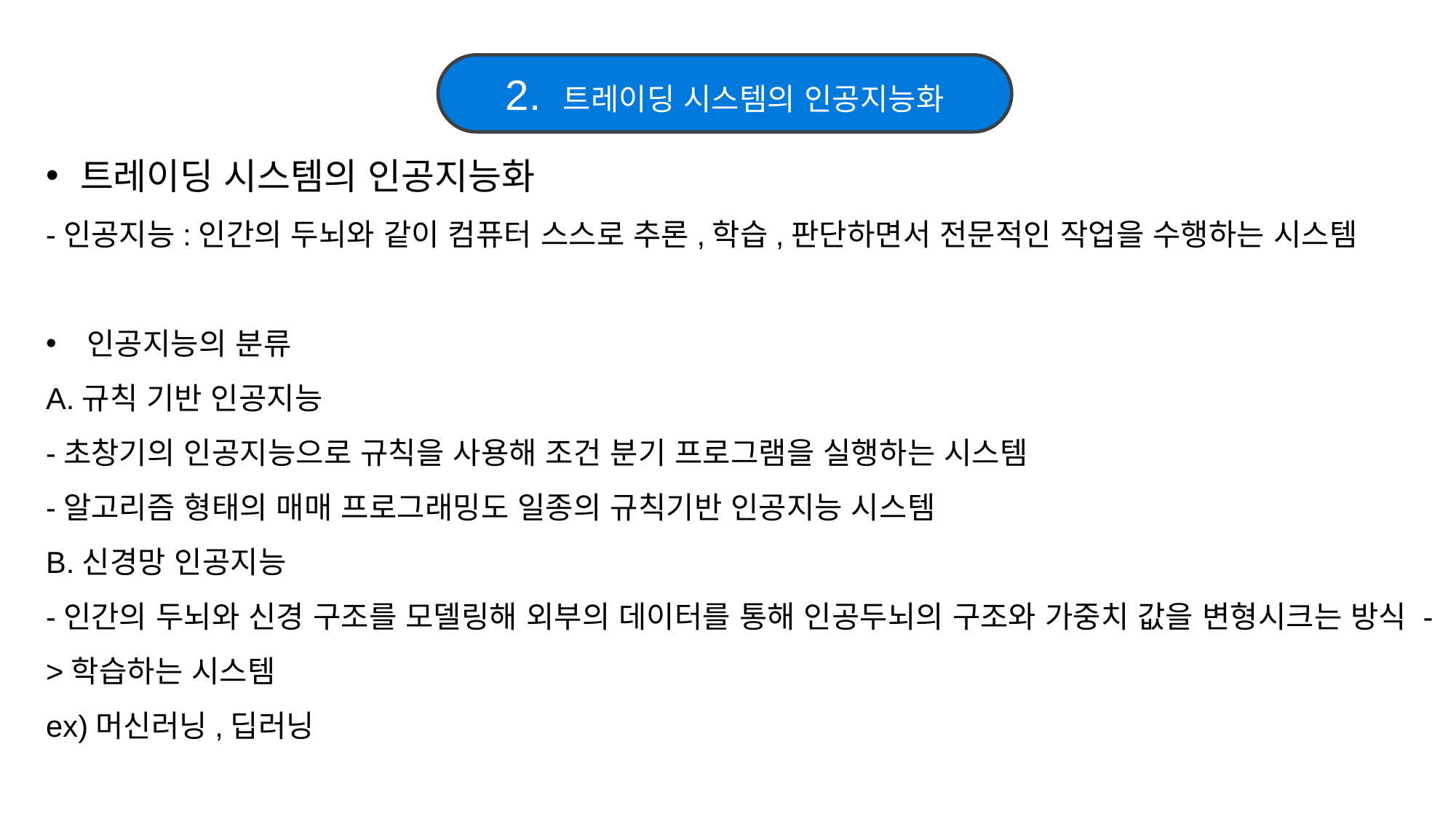

2. 트레이딩 시스템의 인공지능화

트레이딩 시스템의 인공지능화
-인공지능:인간의 두뇌와 같이 컴퓨터 스스로 추론,학습,판단하면서 전문적인 작업을 수행하는 시스템

인공지능의 분류
A.규칙 기반 인공지능
-초창기의 인공지능으로 규칙을 사용해 조건 분기 프로그램을 실행하는 시스템
-알고리즘 형태의 매매 프로그래밍도 일종의 규칙기반 인공지능 시스템
B.신경망 인공지능
-인간의 두뇌와 신경 구조를 모델링해 외부의 데이터를 통해 인공두뇌의 구조와 가중치 값을 변형시크는 방식 ->학습하는 시스템
ex)머신러닝,딥러닝